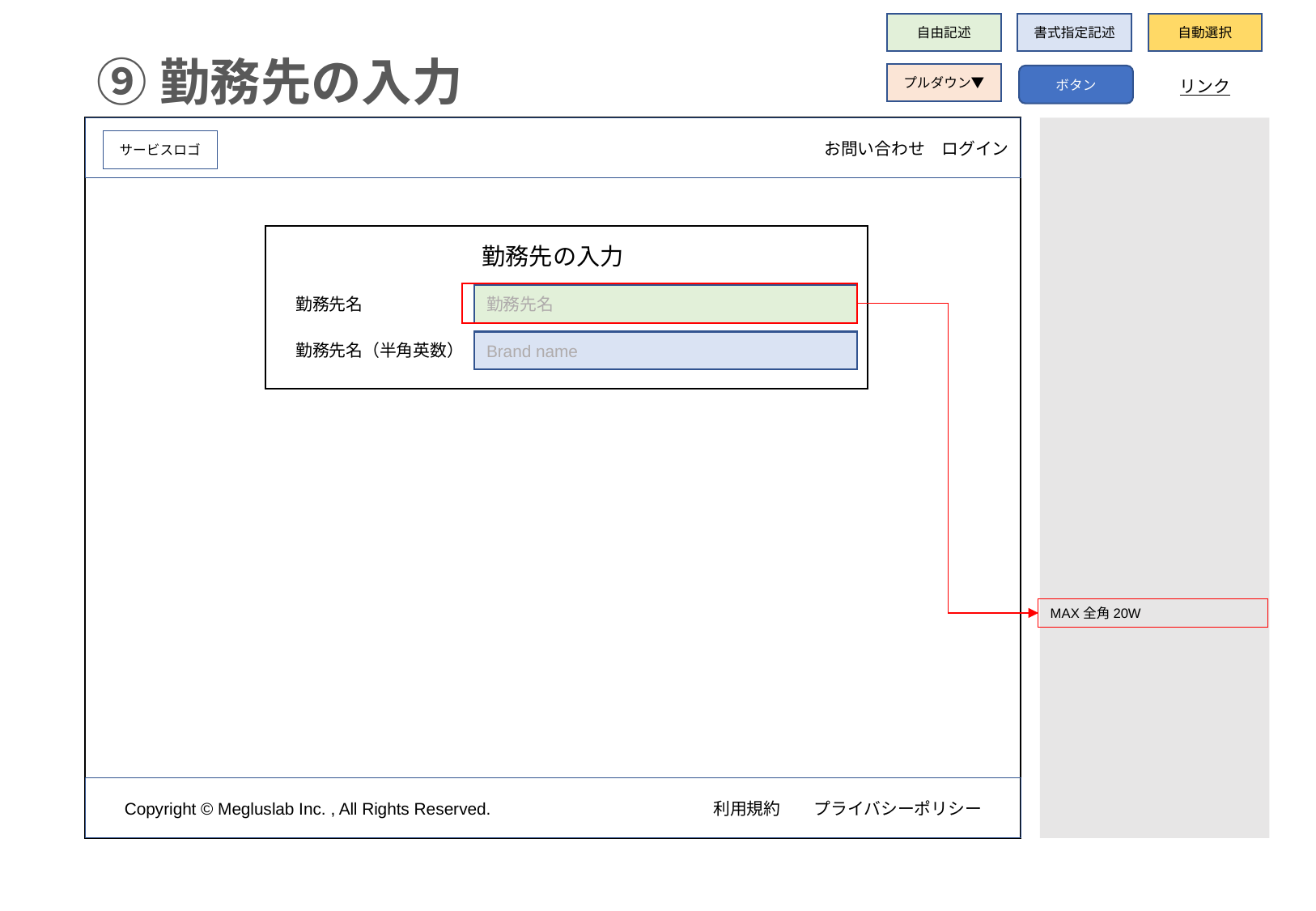

自由記述
書式指定記述
自動選択
⑨勤務先の入力
プルダウン▼
ボタン
リンク

　　　　　　　　　　　お問い合わせ　ログイン

サービスロゴ

勤務先の入力

勤務先名
勤務先名
Brand name
勤務先名（半角英数）
MAX全角20W
Copyright © Megluslab Inc. , All Rights Reserved.　　　　　　　　　　　　　利用規約　　プライバシーポリシー